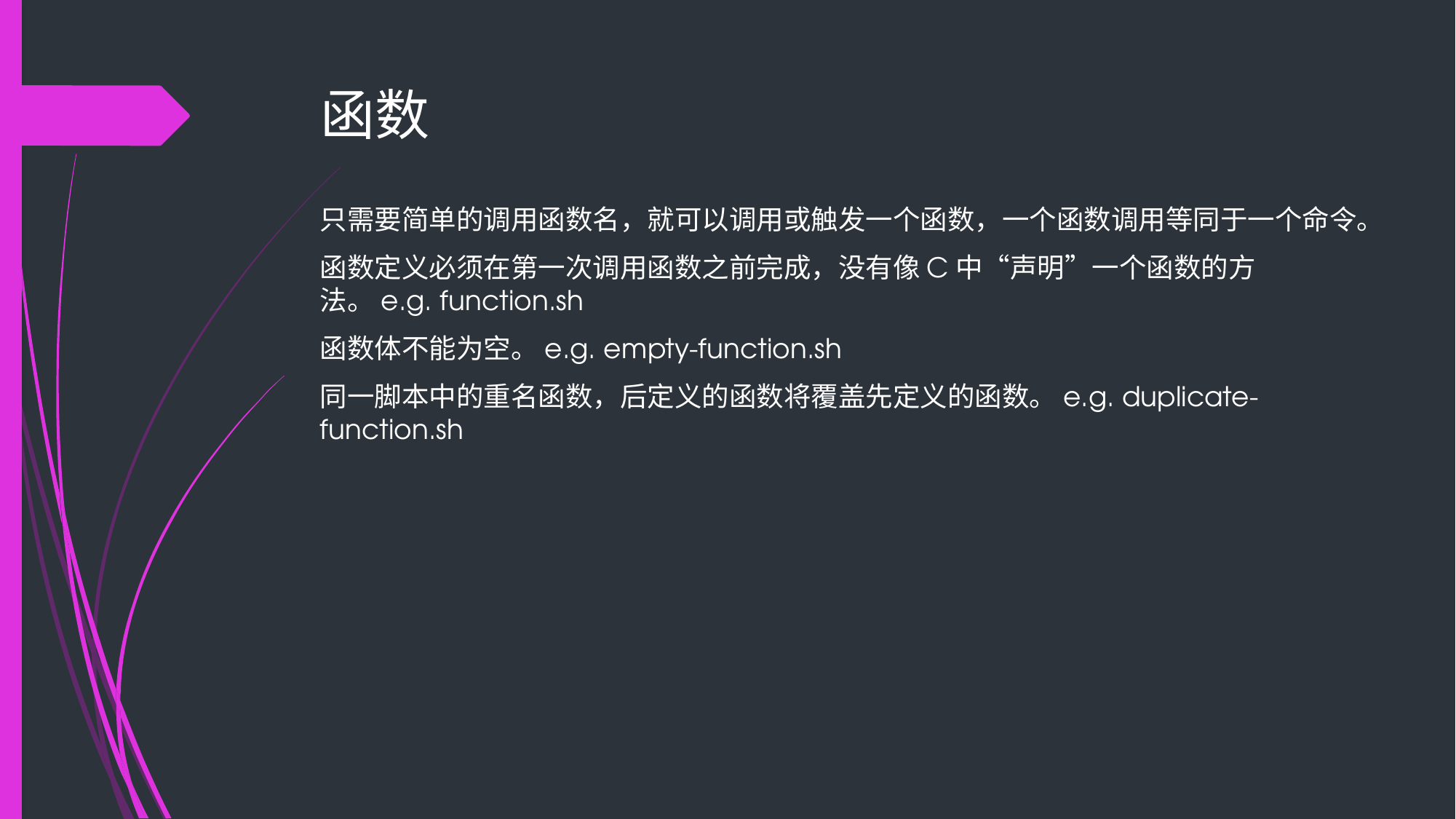

# 函数
只需要简单的调用函数名，就可以调用或触发一个函数，一个函数调用等同于一个命令。
函数定义必须在第一次调用函数之前完成，没有像C中“声明”一个函数的方法。e.g. function.sh
函数体不能为空。e.g. empty-function.sh
同一脚本中的重名函数，后定义的函数将覆盖先定义的函数。e.g. duplicate-function.sh